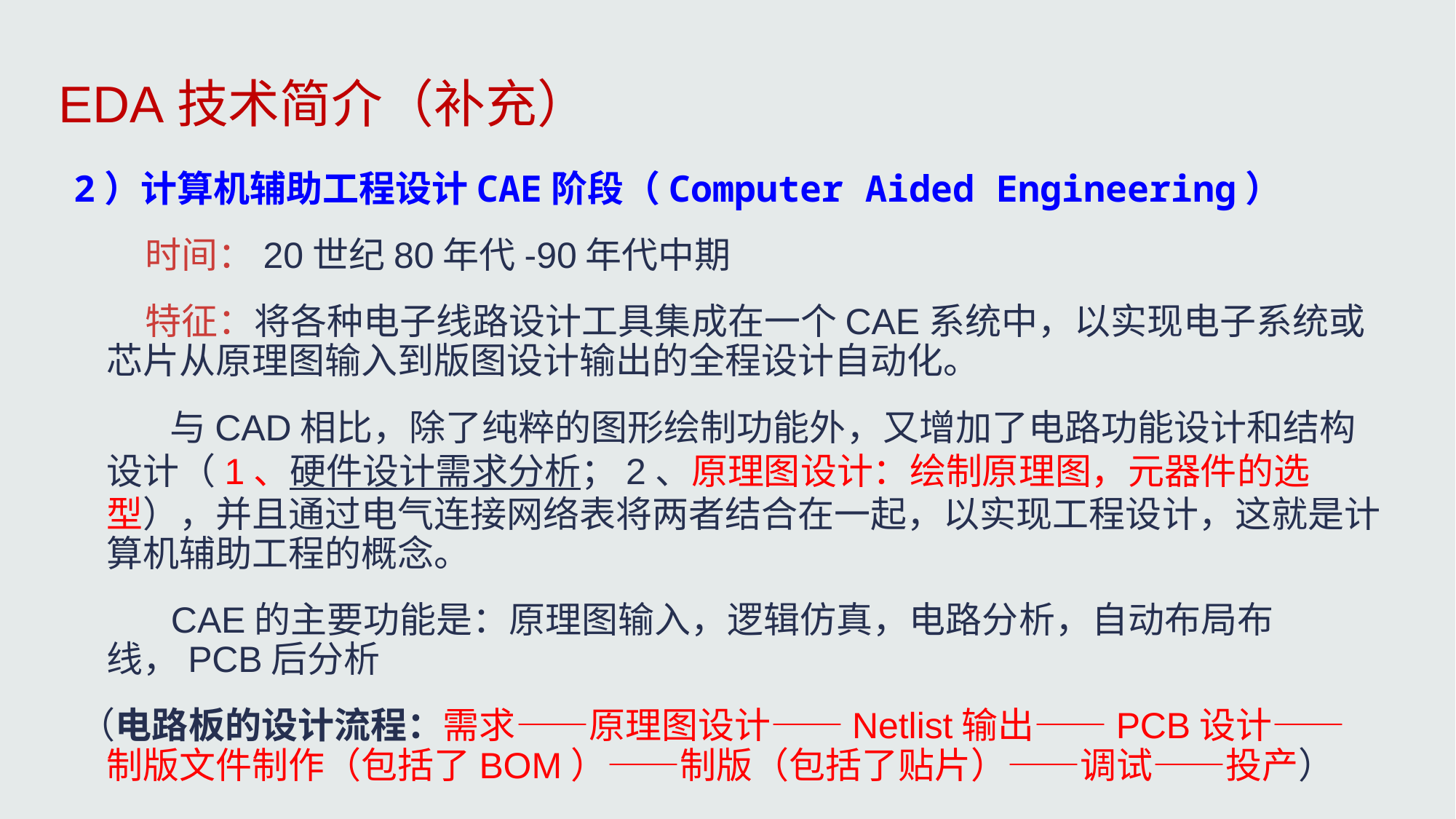

EDA技术简介（补充）
2）计算机辅助工程设计CAE阶段（Computer Aided Engineering）
       时间：20世纪80年代-90年代中期
       特征：将各种电子线路设计工具集成在一个CAE系统中，以实现电子系统或芯片从原理图输入到版图设计输出的全程设计自动化。
          与CAD相比，除了纯粹的图形绘制功能外，又增加了电路功能设计和结构设计（1、硬件设计需求分析；2、原理图设计：绘制原理图，元器件的选型），并且通过电气连接网络表将两者结合在一起，以实现工程设计，这就是计算机辅助工程的概念。
         CAE的主要功能是：原理图输入，逻辑仿真，电路分析，自动布局布线，PCB后分析
（电路板的设计流程：需求——原理图设计——Netlist输出——PCB设计——制版文件制作（包括了BOM）——制版（包括了贴片）——调试——投产）